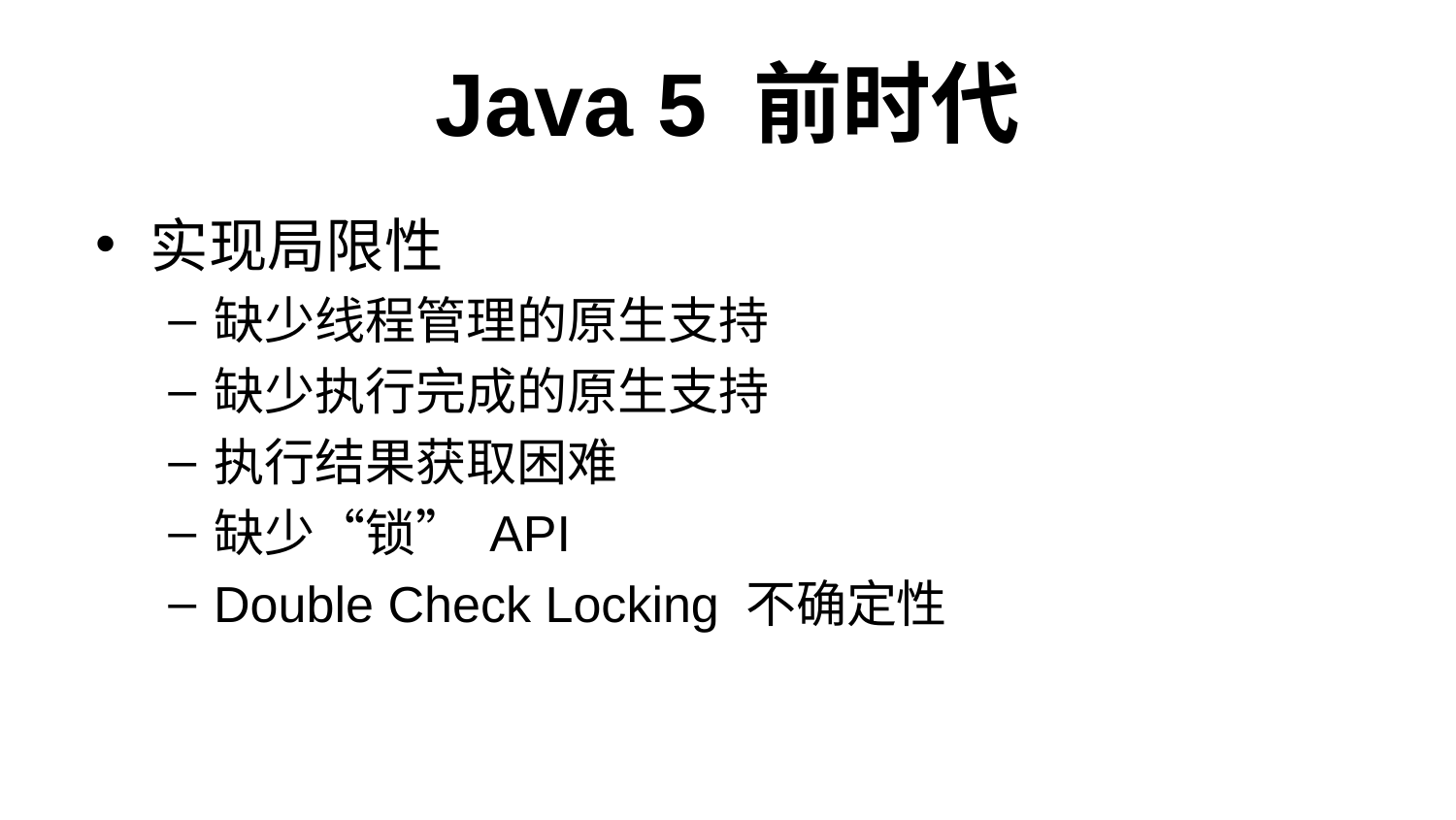

# Java 5 前时代
实现局限性
缺少线程管理的原生支持
缺少执行完成的原生支持
执行结果获取困难
缺少“锁” API
Double Check Locking 不确定性